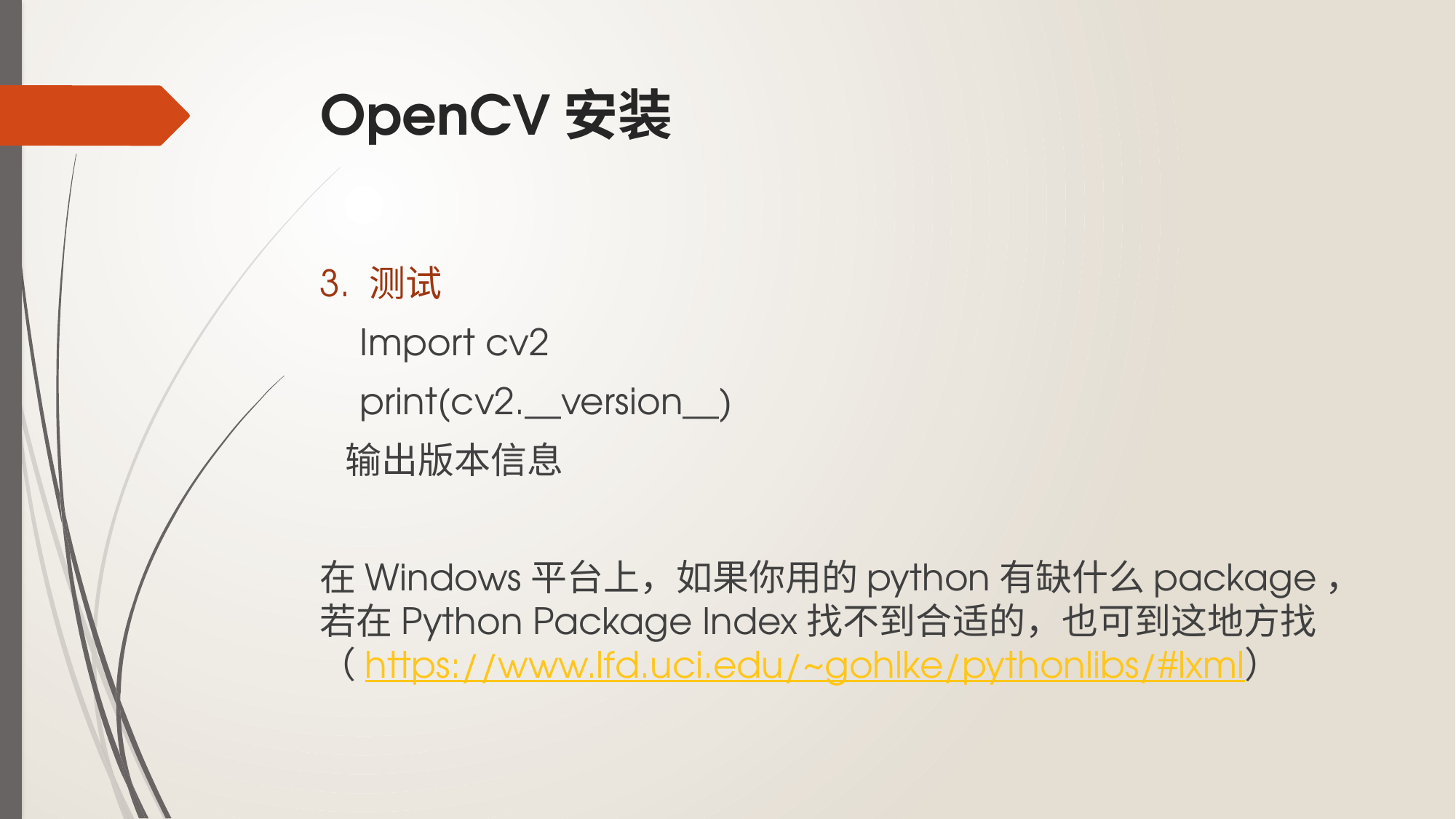

# OpenCV安装
3. 测试
    Import cv2
    print(cv2.__version__)
  输出版本信息

在Windows平台上，如果你用的python有缺什么package，若在Python Package Index找不到合适的，也可到这地方找 （https://www.lfd.uci.edu/~gohlke/pythonlibs/#lxml）